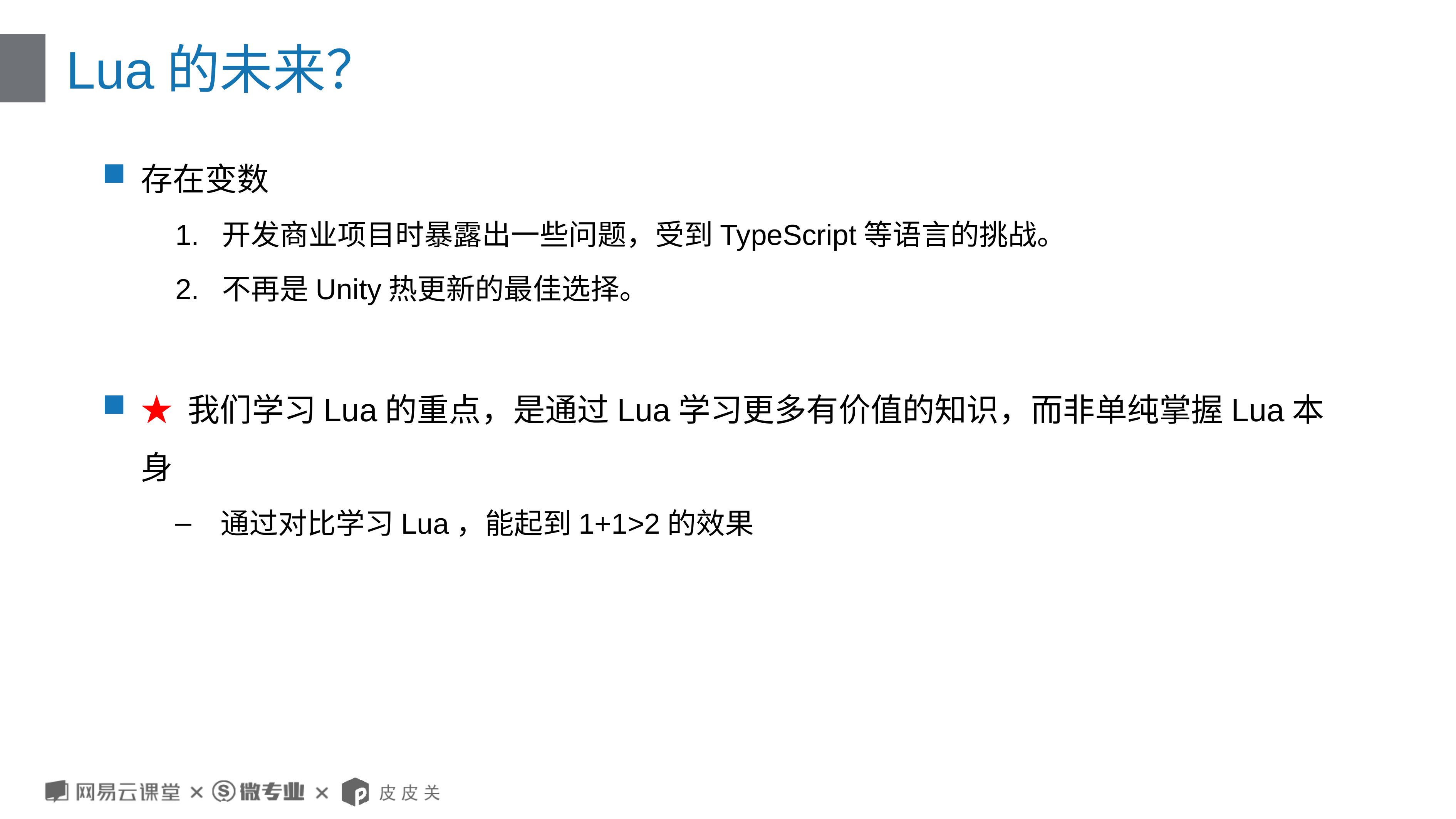

# Lua的未来？
存在变数
开发商业项目时暴露出一些问题，受到TypeScript等语言的挑战。
不再是Unity热更新的最佳选择。

★ 我们学习Lua的重点，是通过Lua学习更多有价值的知识，而非单纯掌握Lua本身
通过对比学习Lua，能起到1+1>2的效果